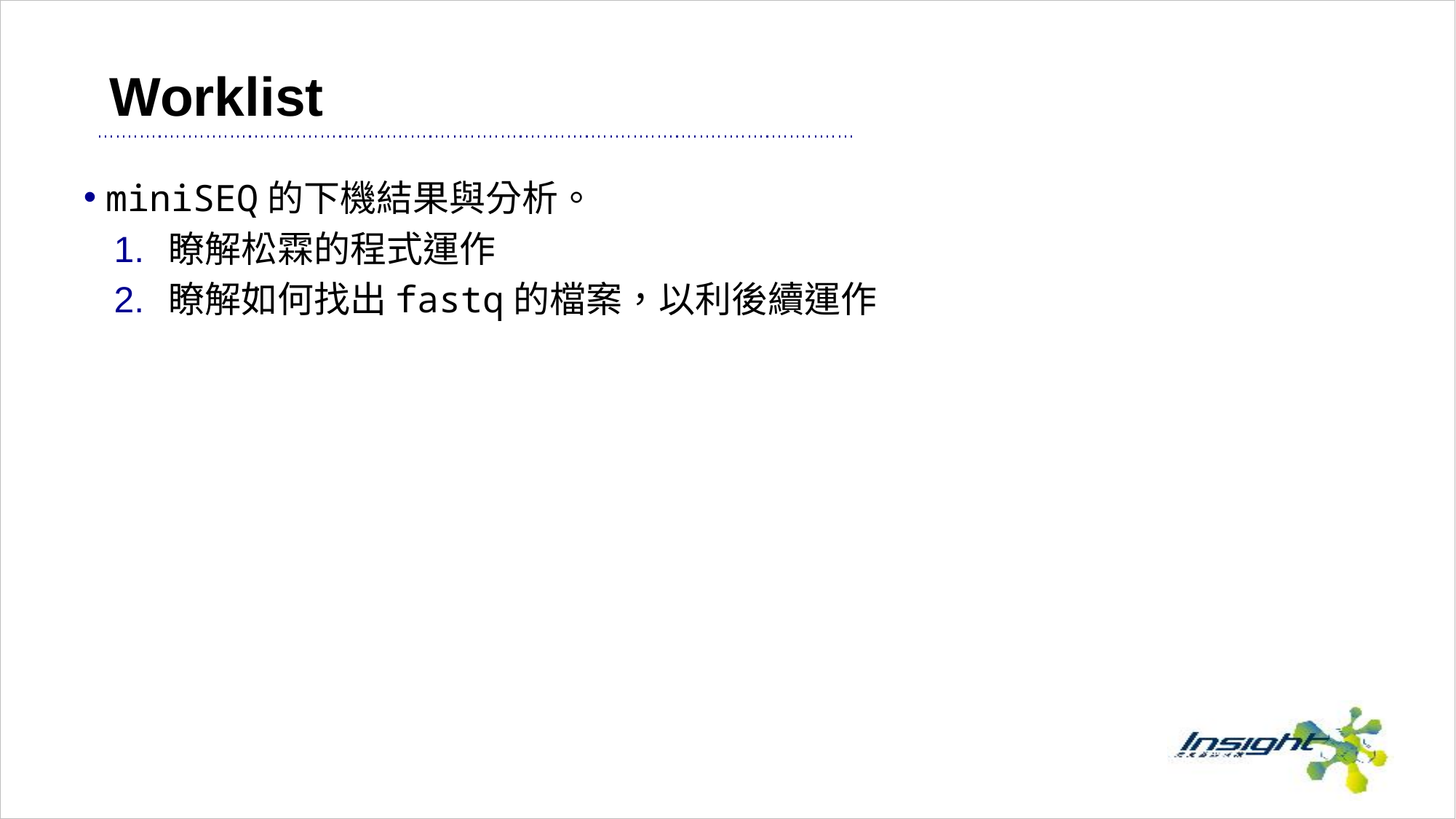

# Worklist
miniSEQ的下機結果與分析。
瞭解松霖的程式運作
瞭解如何找出fastq的檔案，以利後續運作